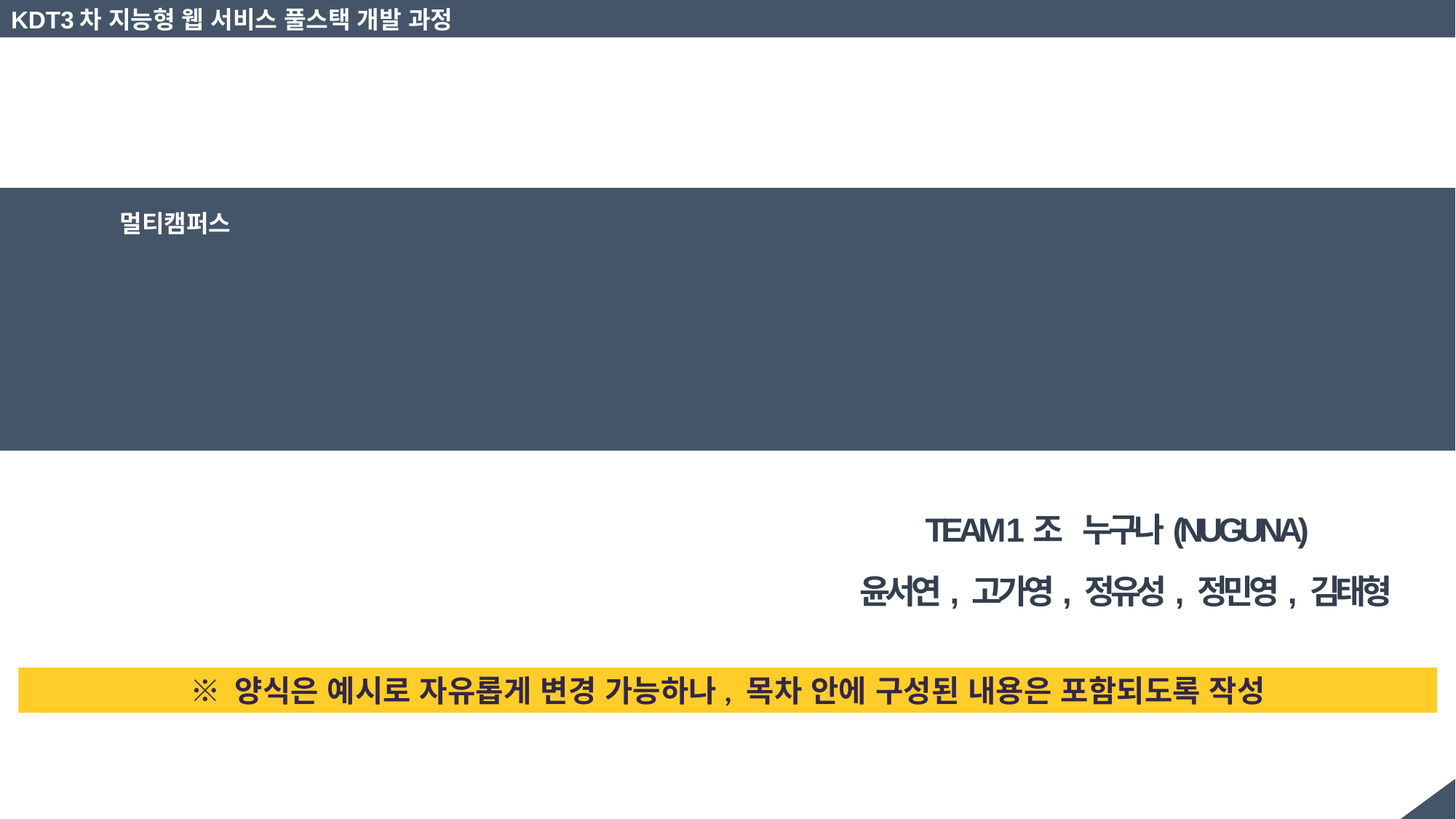

KDT3차 지능형 웹 서비스 풀스택 개발 과정

멀티캠퍼스
소액투자중개 플랫폼
TEAM 1조     누구나(NUGUNA)

 윤서연, 고가영, 정유성, 정민영, 김태형
※ 양식은 예시로 자유롭게 변경 가능하나, 목차 안에 구성된 내용은 포함되도록 작성